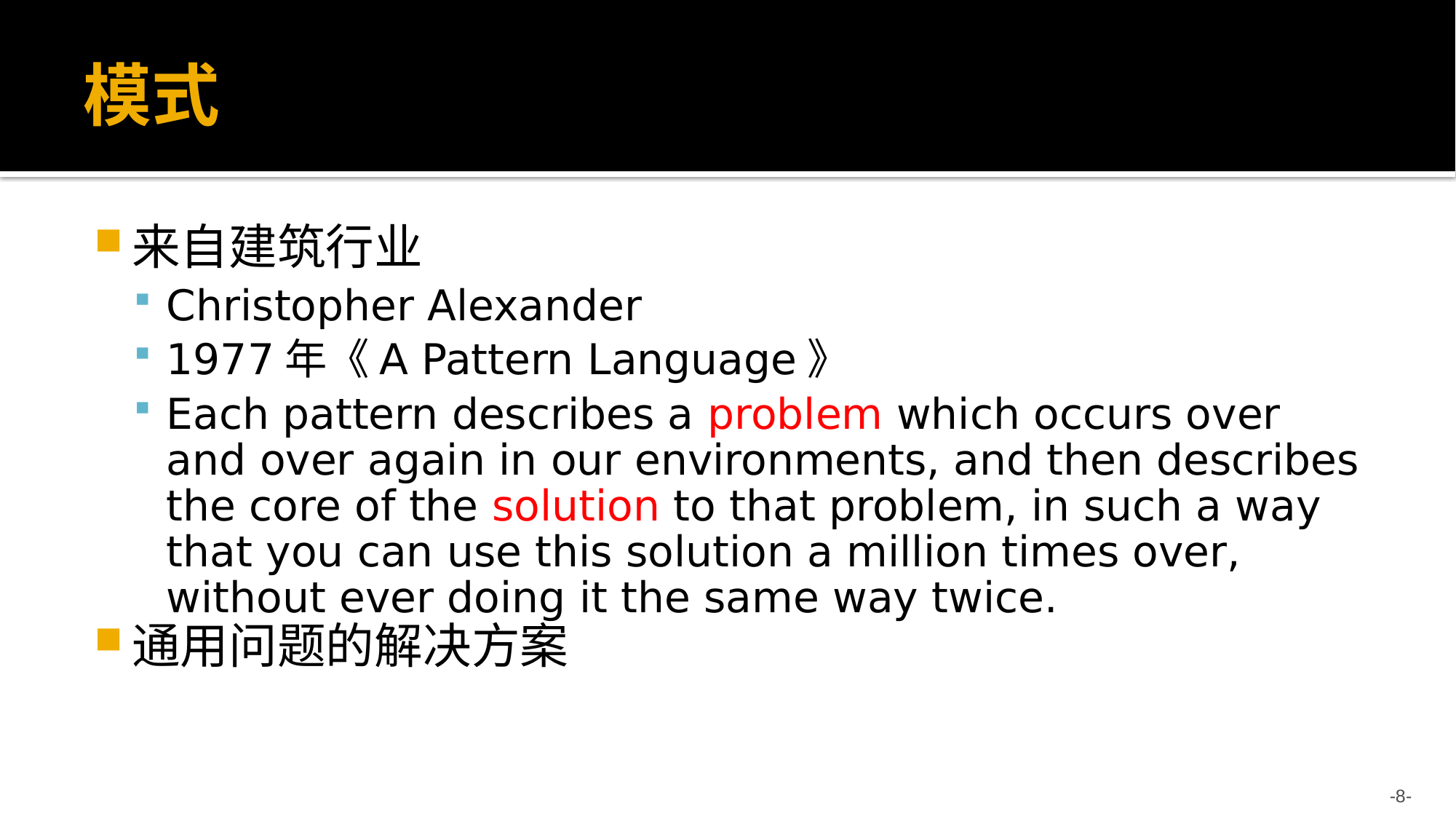

# 模式
来自建筑行业
Christopher Alexander
1977年《A Pattern Language》
Each pattern describes a problem which occurs over and over again in our environments, and then describes the core of the solution to that problem, in such a way that you can use this solution a million times over, without ever doing it the same way twice.
通用问题的解决方案
-8-